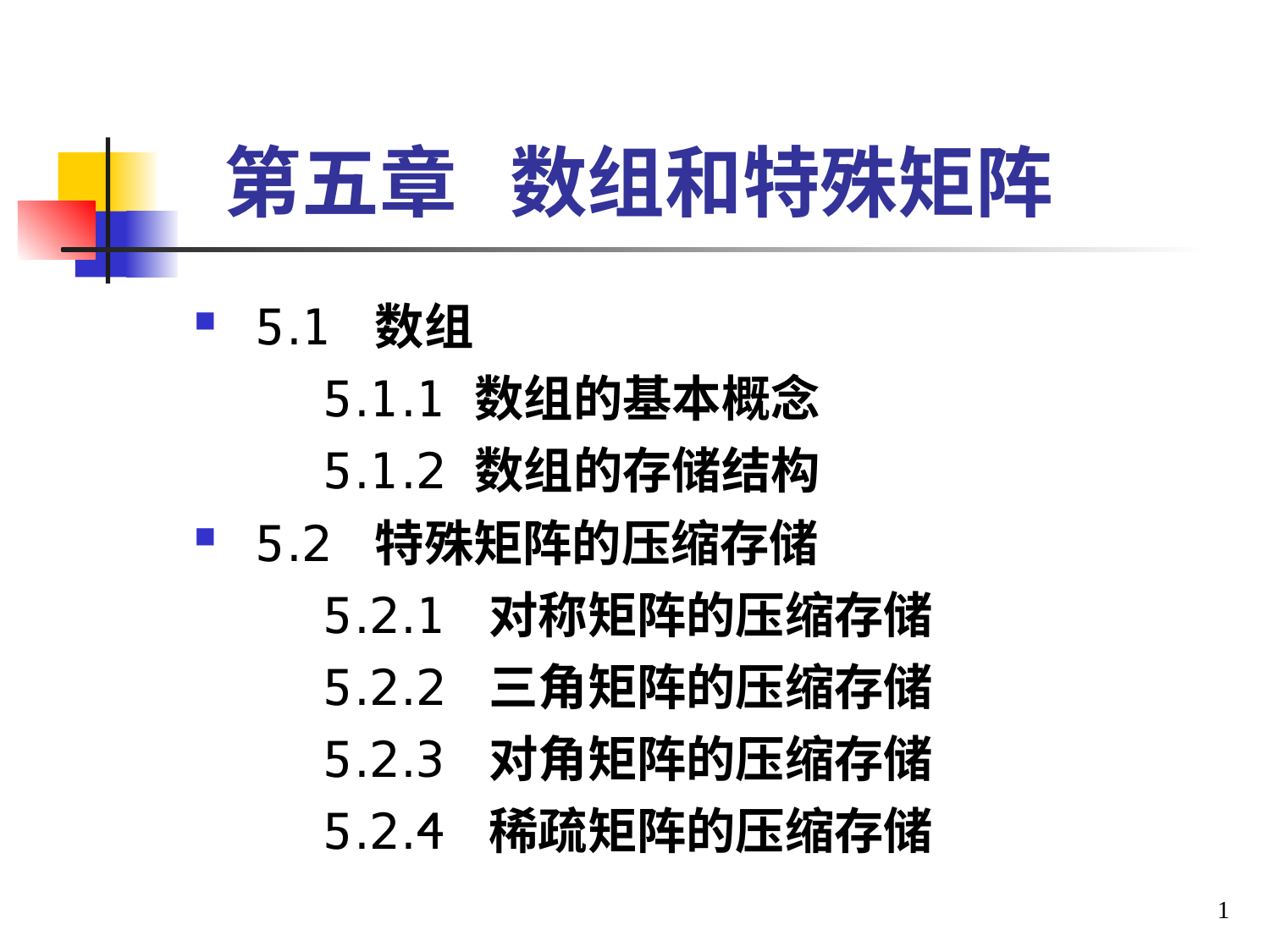

# 第五章   数组和特殊矩阵
 5.1  数组
         5.1.1 数组的基本概念
         5.1.2 数组的存储结构
 5.2  特殊矩阵的压缩存储
         5.2.1  对称矩阵的压缩存储
         5.2.2  三角矩阵的压缩存储
         5.2.3  对角矩阵的压缩存储
         5.2.4  稀疏矩阵的压缩存储
1